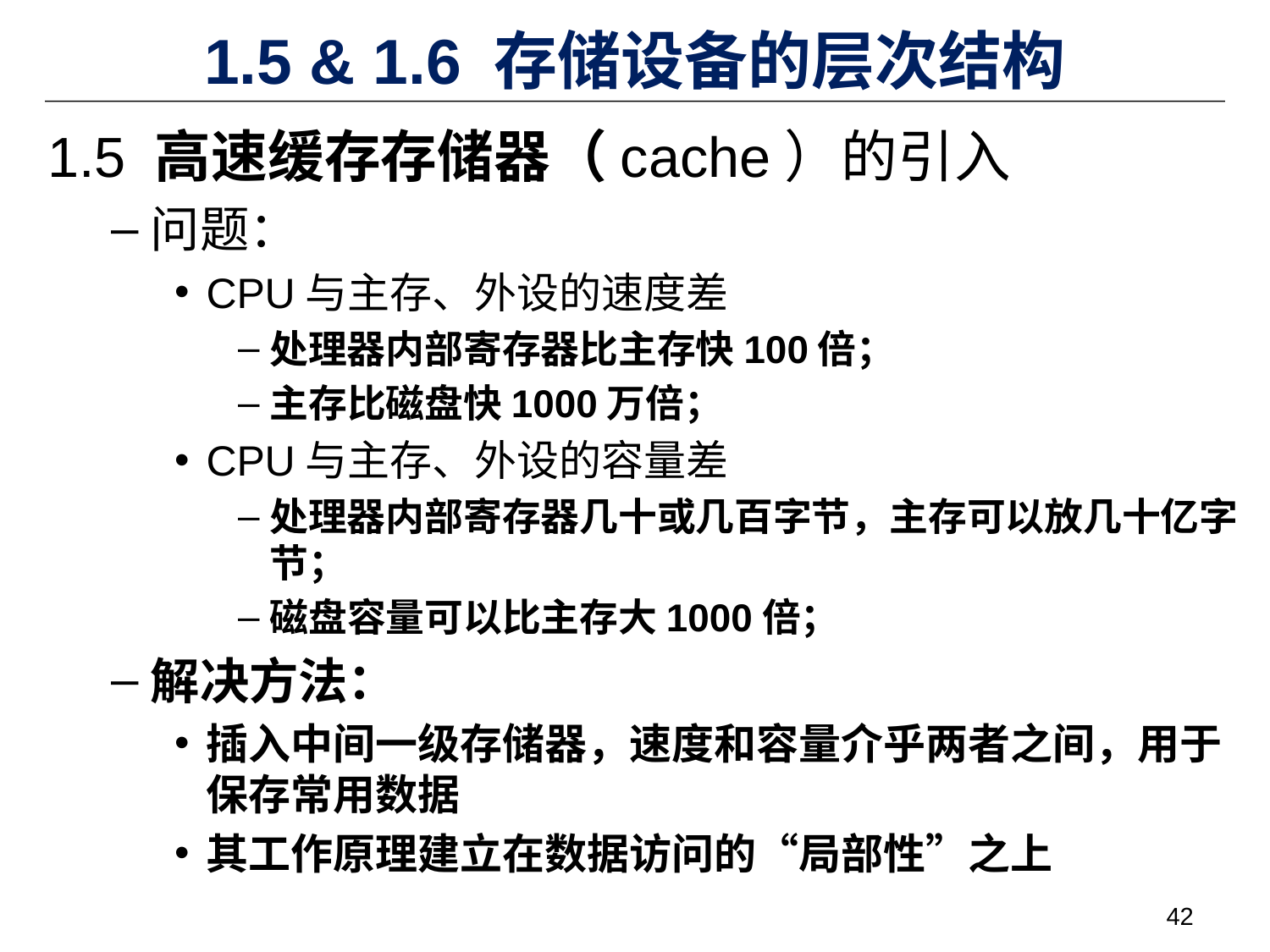

# 1.5 & 1.6 存储设备的层次结构
1.5 高速缓存存储器（cache）的引入
问题：
CPU与主存、外设的速度差
处理器内部寄存器比主存快100倍；
主存比磁盘快1000万倍；
CPU与主存、外设的容量差
处理器内部寄存器几十或几百字节，主存可以放几十亿字节；
磁盘容量可以比主存大1000倍；
解决方法：
插入中间一级存储器，速度和容量介乎两者之间，用于保存常用数据
其工作原理建立在数据访问的“局部性”之上

42